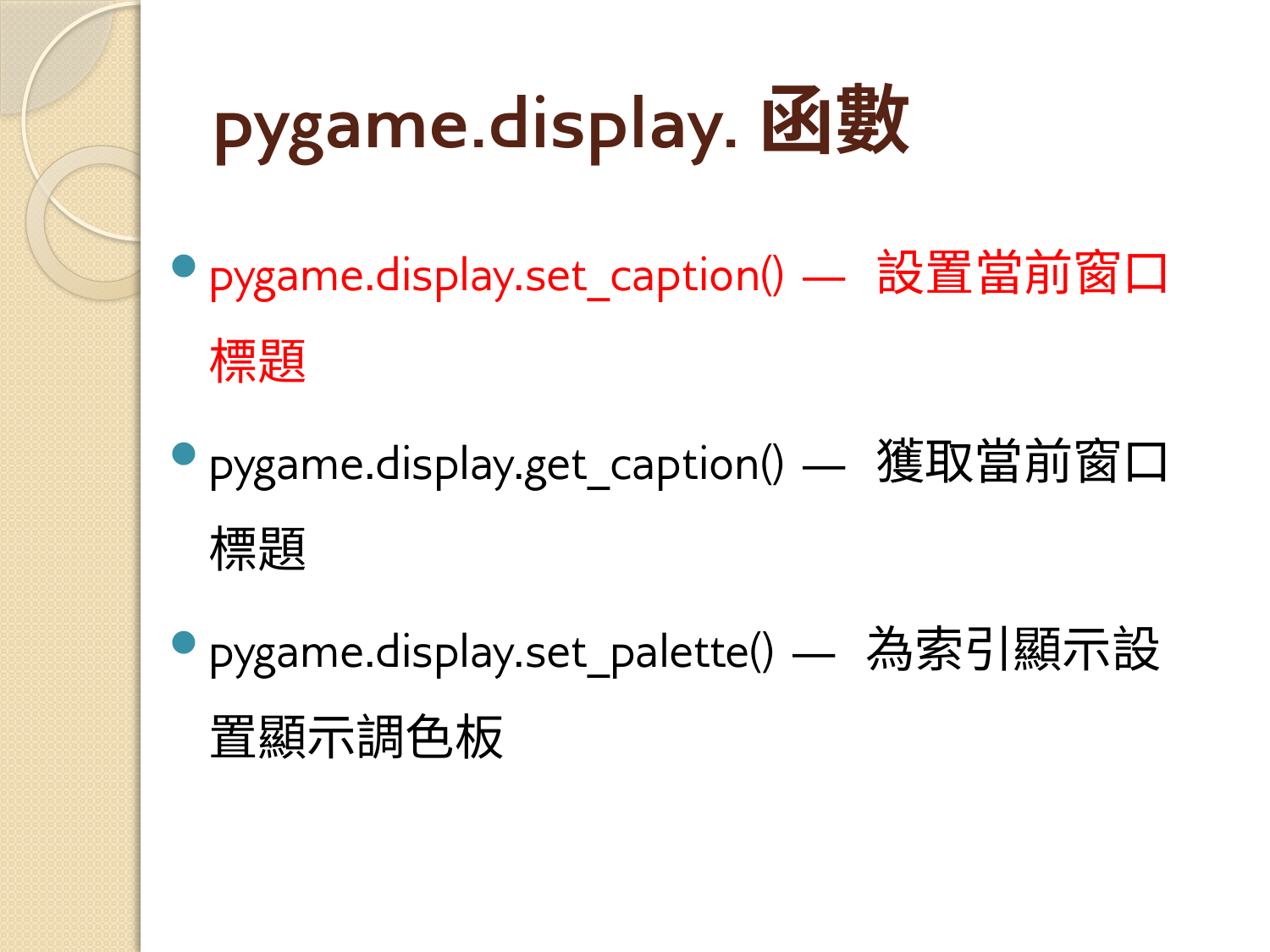

# pygame.display.函數
pygame.display.set_caption() — 設置當前窗口標題
pygame.display.get_caption() — 獲取當前窗口標題
pygame.display.set_palette() — 為索引顯示設置顯示調色板